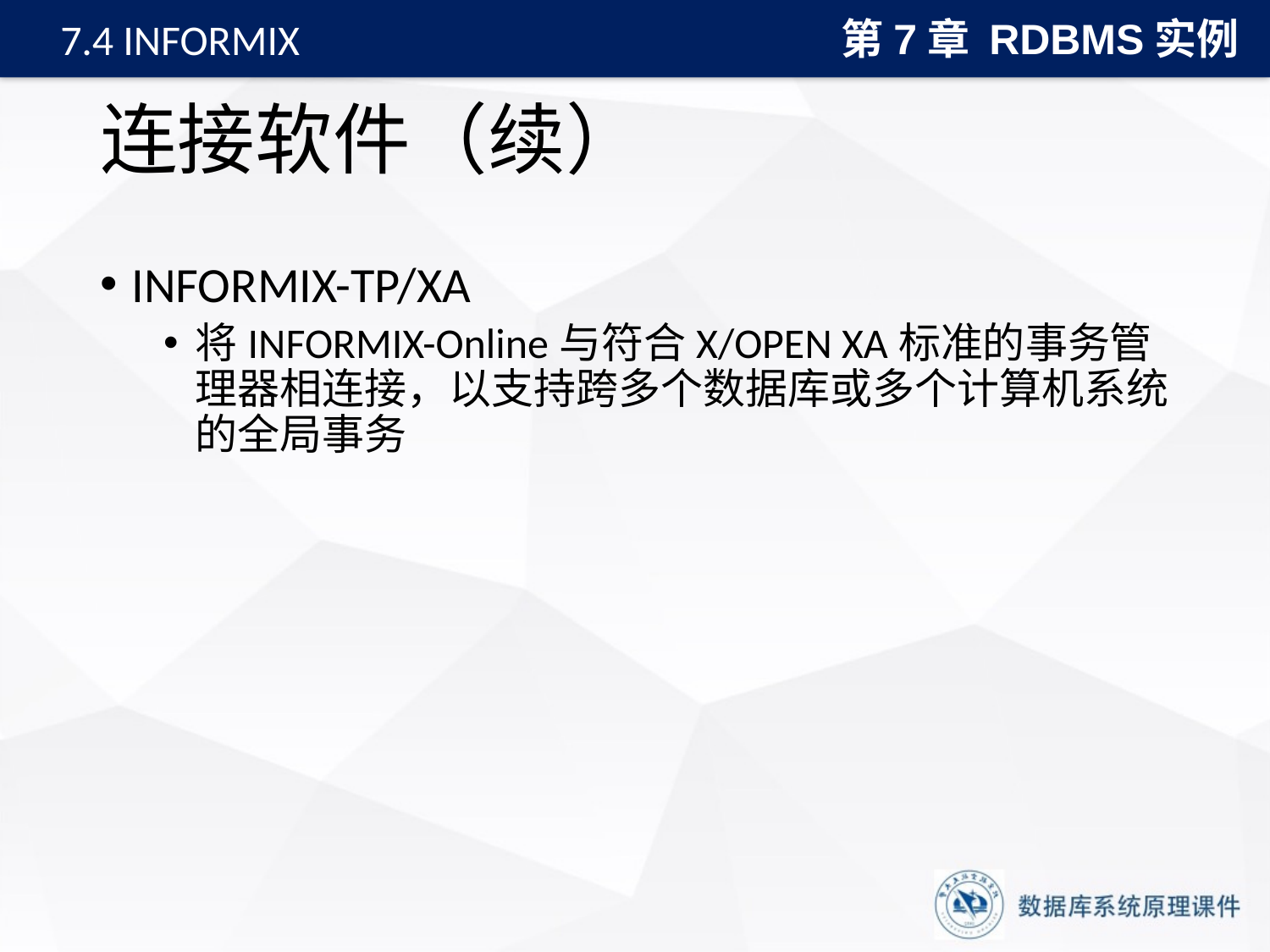

第7章 RDBMS实例
7.4 INFORMIX
# 连接软件（续）
INFORMIX-TP/XA
将INFORMIX-Online与符合X/OPEN XA标准的事务管理器相连接，以支持跨多个数据库或多个计算机系统的全局事务